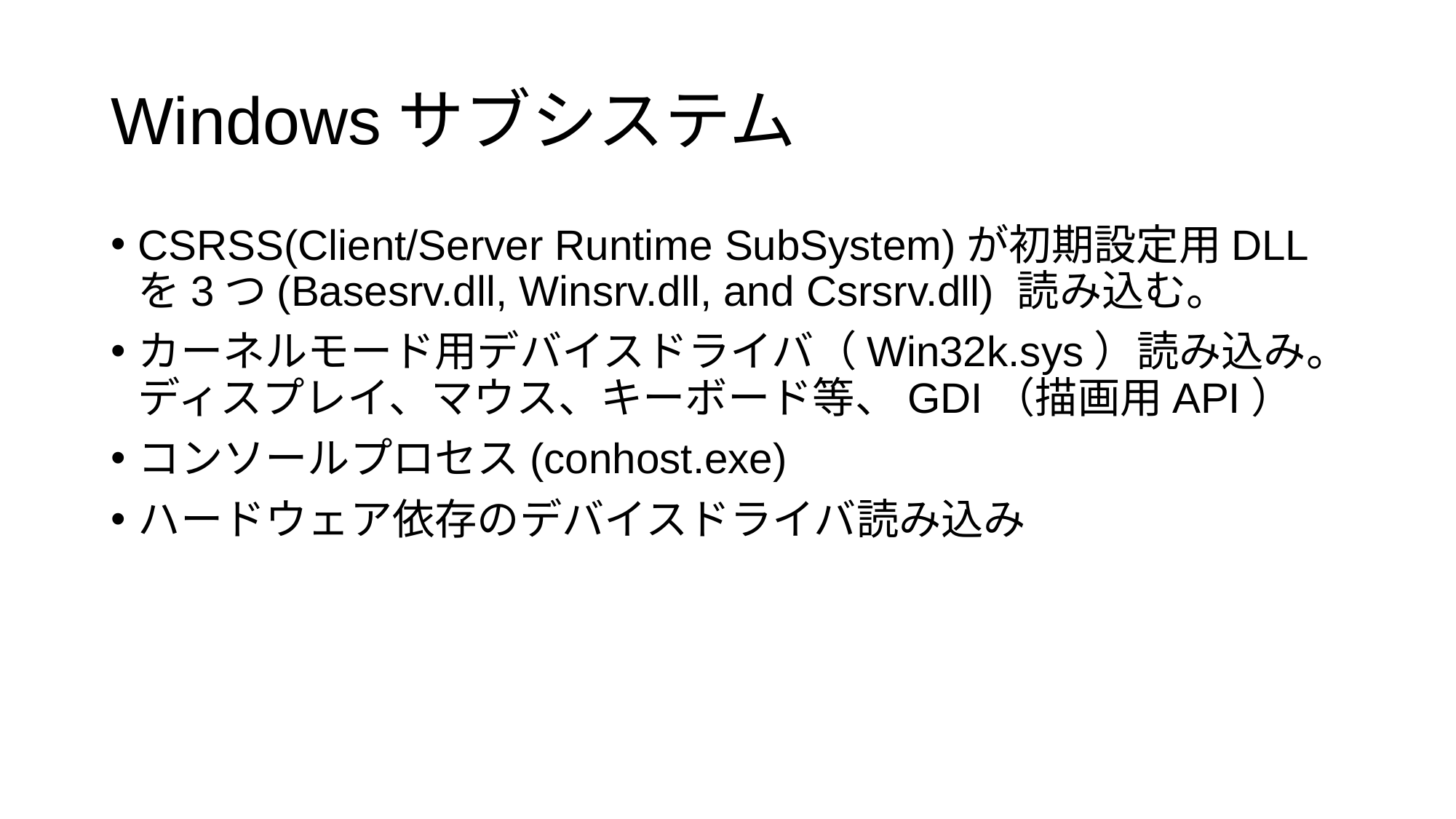

# Windowsサブシステム
CSRSS(Client/Server Runtime SubSystem)が初期設定用DLLを3つ(Basesrv.dll, Winsrv.dll, and Csrsrv.dll) 読み込む。
カーネルモード用デバイスドライバ（Win32k.sys）読み込み。ディスプレイ、マウス、キーボード等、GDI（描画用API）
コンソールプロセス(conhost.exe)
ハードウェア依存のデバイスドライバ読み込み